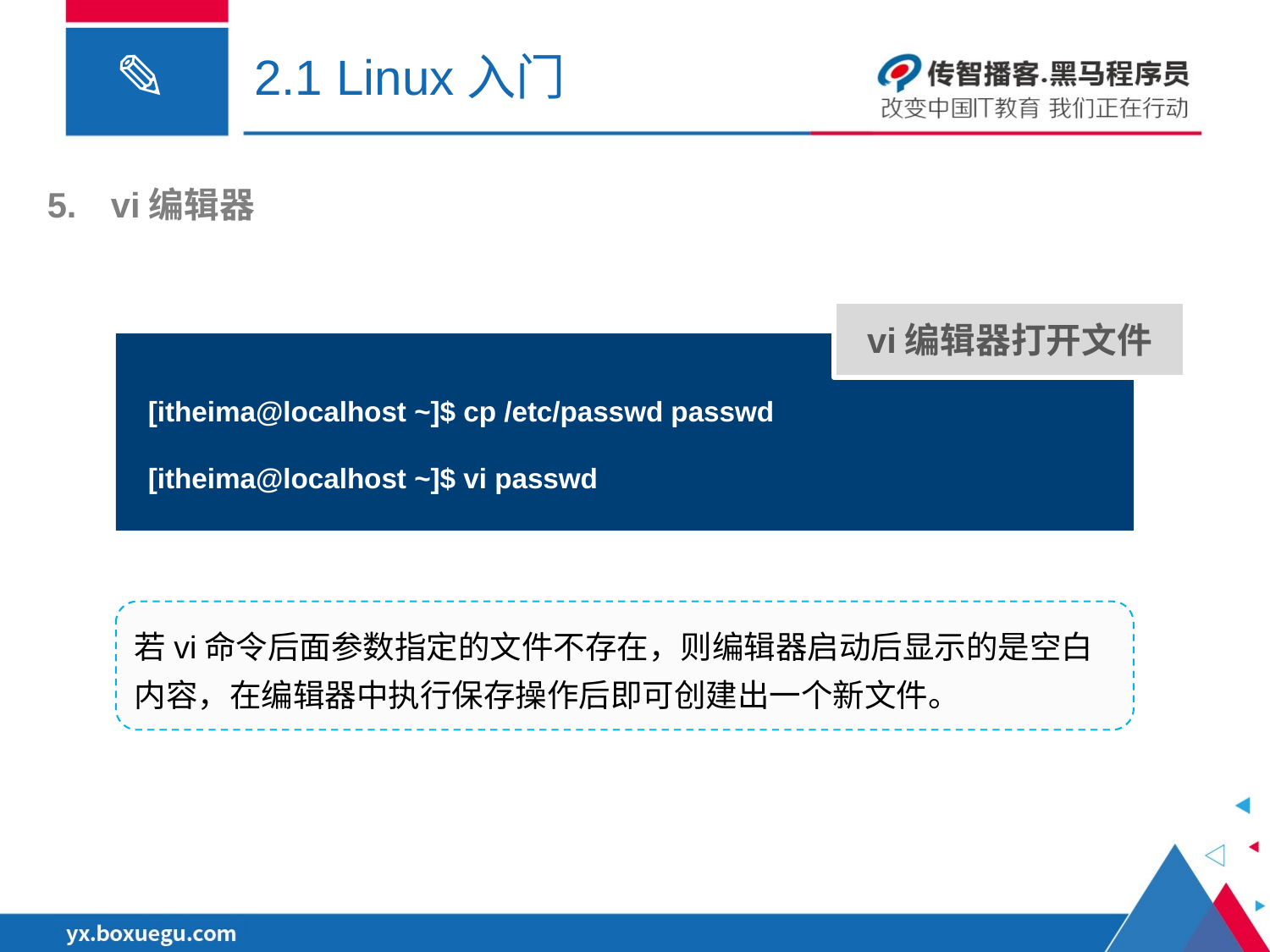

# 2.1 Linux入门
vi编辑器
vi编辑器打开文件

[itheima@localhost ~]$ cp /etc/passwd passwd
[itheima@localhost ~]$ vi passwd
若vi命令后面参数指定的文件不存在，则编辑器启动后显示的是空白内容，在编辑器中执行保存操作后即可创建出一个新文件。